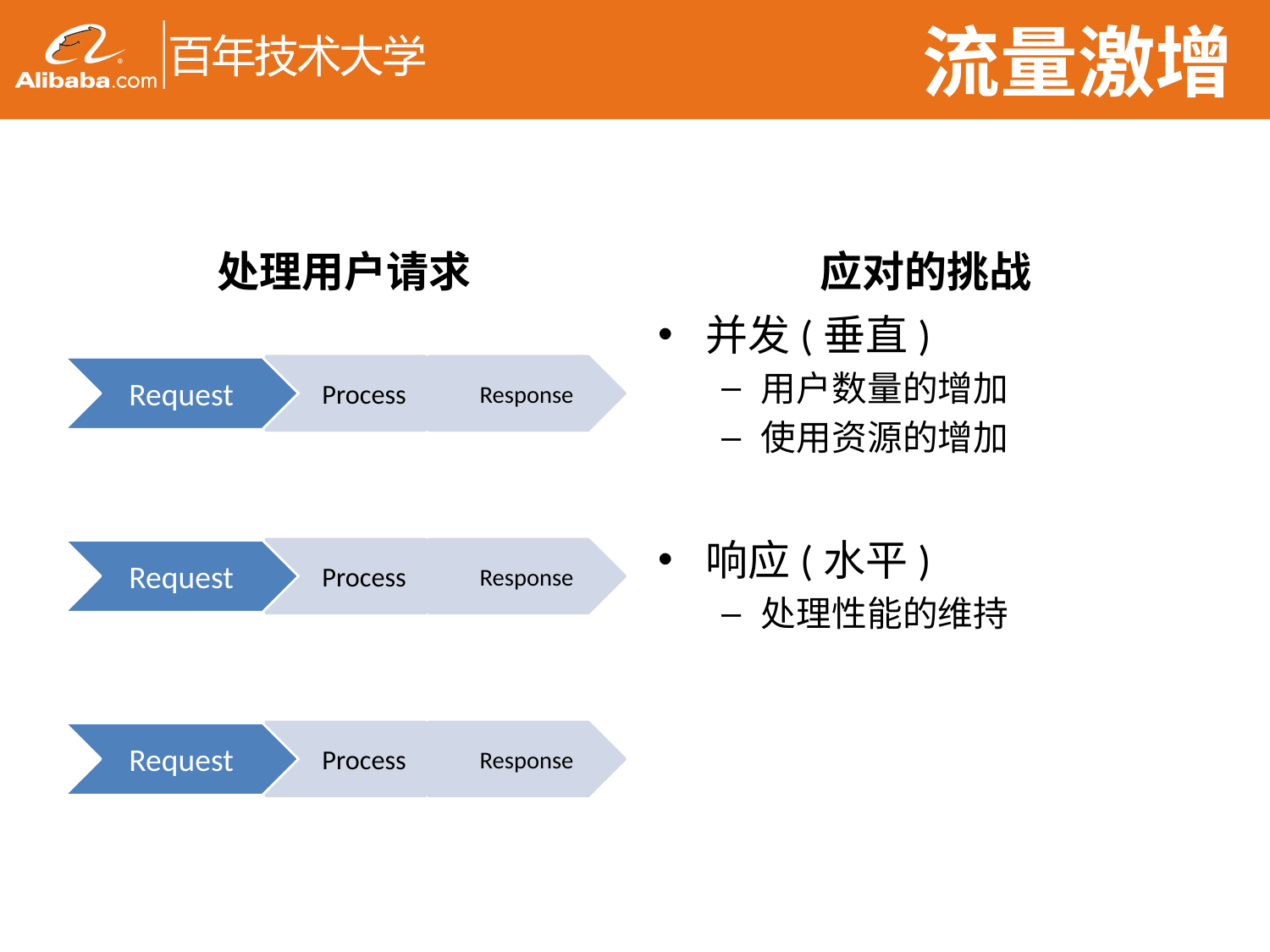

流量激增
处理用户请求
应对的挑战
Request
Process
Response
Request
Process
Response
Request
Process
Response
并发(垂直)
用户数量的增加
使用资源的增加

响应(水平)
处理性能的维持